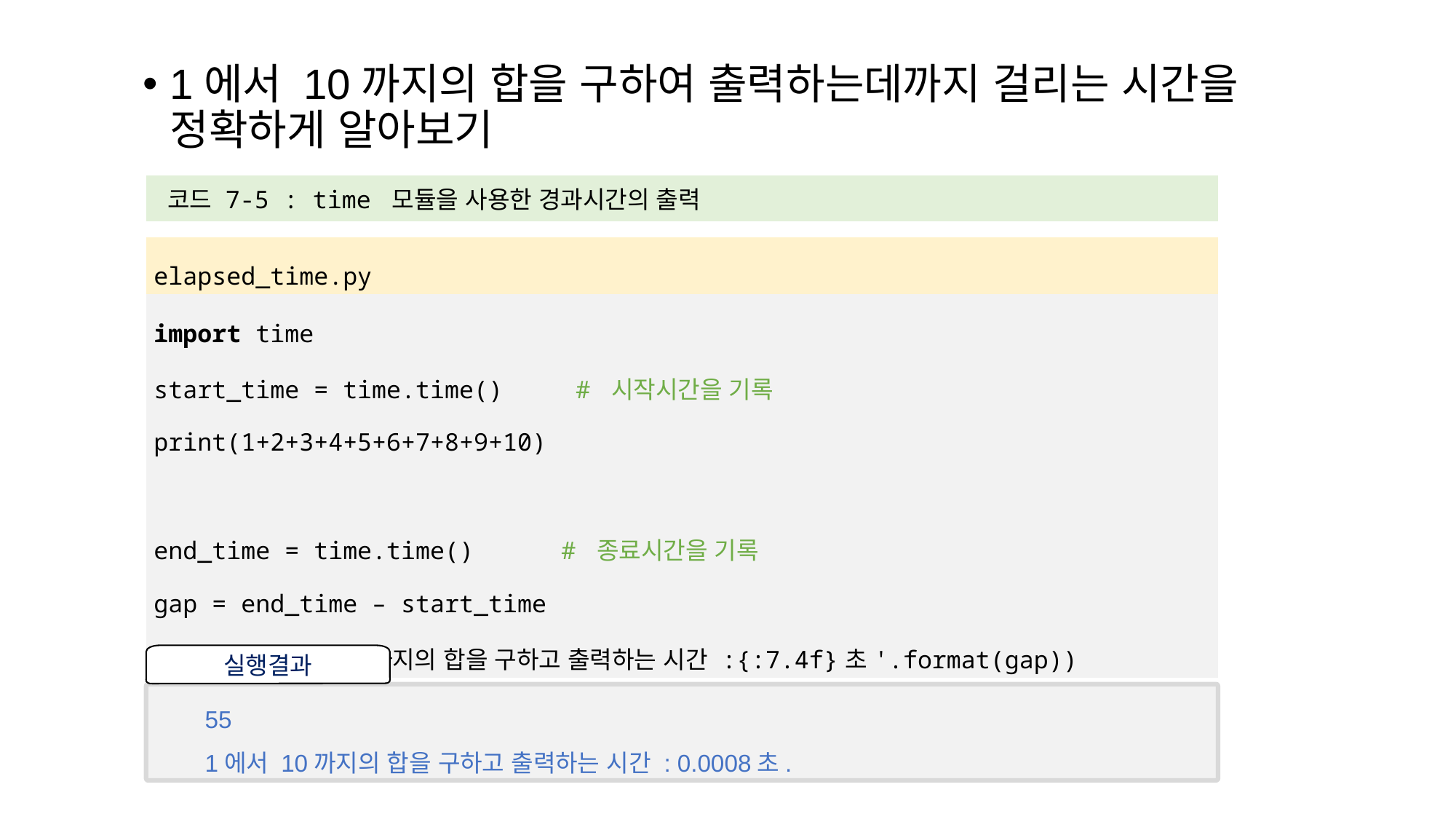

1에서 10까지의 합을 구하여 출력하는데까지 걸리는 시간을 정확하게 알아보기
| 코드 7-5 : time 모듈을 사용한 경과시간의 출력 |
| --- |
|  |
| elapsed\_time.py |
| import time start\_time = time.time() # 시작시간을 기록 print(1+2+3+4+5+6+7+8+9+10) end\_time = time.time() # 종료시간을 기록 gap = end\_time – start\_time print('1에서 10까지의 합을 구하고 출력하는 시간 :{:7.4f}초'.format(gap)) |
실행결과

55
1에서 10까지의 합을 구하고 출력하는 시간 : 0.0008초.